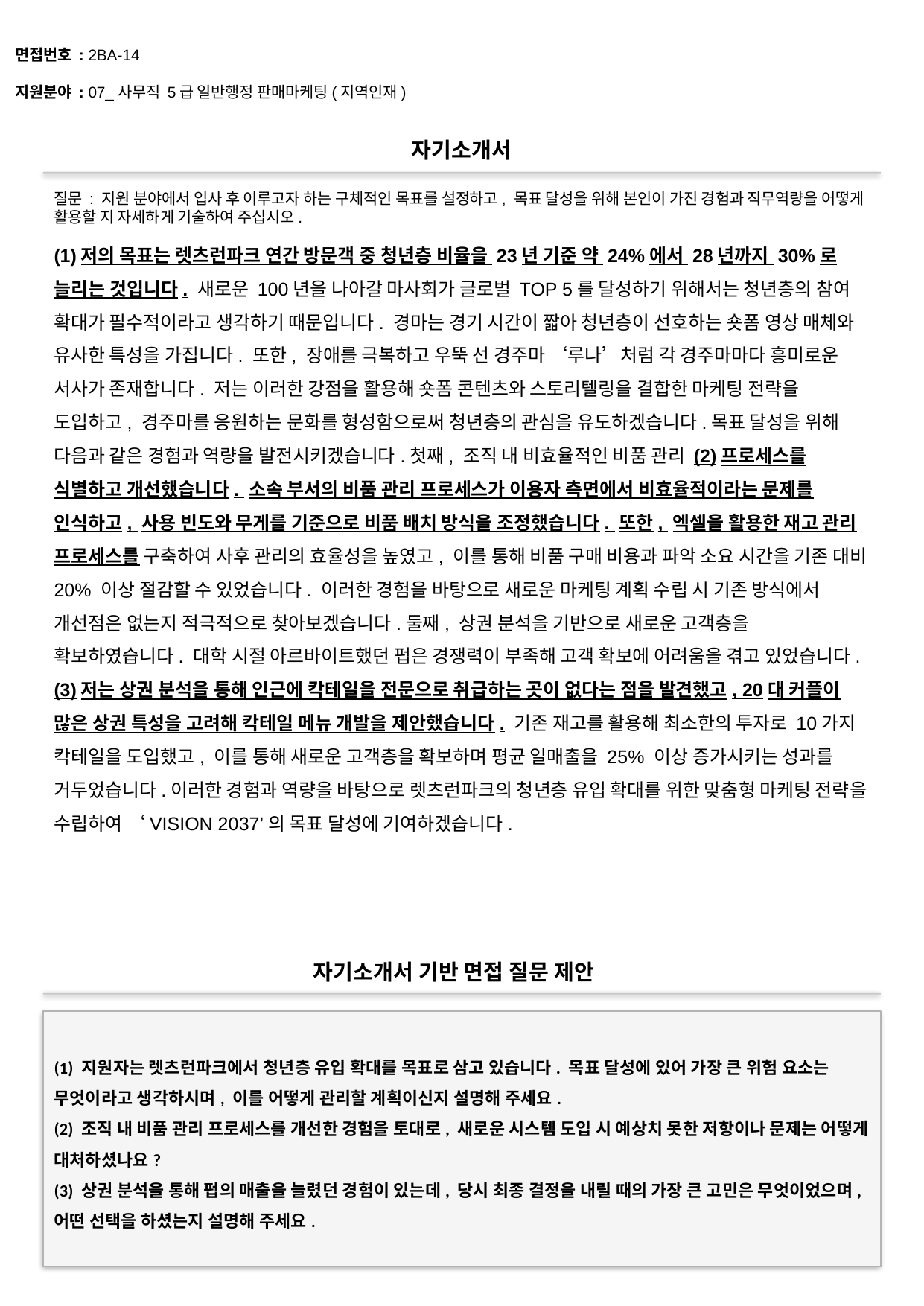

면접번호 : 2BA-14

지원분야 : 07_사무직 5급 일반행정 판매마케팅(지역인재)
#

자기소개서

질문 : 지원 분야에서 입사 후 이루고자 하는 구체적인 목표를 설정하고, 목표 달성을 위해 본인이 가진 경험과 직무역량을 어떻게 활용할 지 자세하게 기술하여 주십시오.

(1)저의 목표는 렛츠런파크 연간 방문객 중 청년층 비율을 23년 기준 약 24%에서 28년까지 30%로 늘리는 것입니다. 새로운 100년을 나아갈 마사회가 글로벌 TOP 5를 달성하기 위해서는 청년층의 참여 확대가 필수적이라고 생각하기 때문입니다. 경마는 경기 시간이 짧아 청년층이 선호하는 숏폼 영상 매체와 유사한 특성을 가집니다. 또한, 장애를 극복하고 우뚝 선 경주마 ‘루나’처럼 각 경주마마다 흥미로운 서사가 존재합니다. 저는 이러한 강점을 활용해 숏폼 콘텐츠와 스토리텔링을 결합한 마케팅 전략을 도입하고, 경주마를 응원하는 문화를 형성함으로써 청년층의 관심을 유도하겠습니다.목표 달성을 위해 다음과 같은 경험과 역량을 발전시키겠습니다.첫째, 조직 내 비효율적인 비품 관리 (2)프로세스를 식별하고 개선했습니다. 소속 부서의 비품 관리 프로세스가 이용자 측면에서 비효율적이라는 문제를 인식하고, 사용 빈도와 무게를 기준으로 비품 배치 방식을 조정했습니다. 또한, 엑셀을 활용한 재고 관리 프로세스를 구축하여 사후 관리의 효율성을 높였고, 이를 통해 비품 구매 비용과 파악 소요 시간을 기존 대비 20% 이상 절감할 수 있었습니다. 이러한 경험을 바탕으로 새로운 마케팅 계획 수립 시 기존 방식에서 개선점은 없는지 적극적으로 찾아보겠습니다.둘째, 상권 분석을 기반으로 새로운 고객층을 확보하였습니다. 대학 시절 아르바이트했던 펍은 경쟁력이 부족해 고객 확보에 어려움을 겪고 있었습니다. (3)저는 상권 분석을 통해 인근에 칵테일을 전문으로 취급하는 곳이 없다는 점을 발견했고, 20대 커플이 많은 상권 특성을 고려해 칵테일 메뉴 개발을 제안했습니다. 기존 재고를 활용해 최소한의 투자로 10가지 칵테일을 도입했고, 이를 통해 새로운 고객층을 확보하며 평균 일매출을 25% 이상 증가시키는 성과를 거두었습니다.이러한 경험과 역량을 바탕으로 렛츠런파크의 청년층 유입 확대를 위한 맞춤형 마케팅 전략을 수립하여 ‘VISION 2037’의 목표 달성에 기여하겠습니다.

자기소개서 기반 면접 질문 제안

(1) 지원자는 렛츠런파크에서 청년층 유입 확대를 목표로 삼고 있습니다. 목표 달성에 있어 가장 큰 위험 요소는 무엇이라고 생각하시며, 이를 어떻게 관리할 계획이신지 설명해 주세요.
(2) 조직 내 비품 관리 프로세스를 개선한 경험을 토대로, 새로운 시스템 도입 시 예상치 못한 저항이나 문제는 어떻게 대처하셨나요?
(3) 상권 분석을 통해 펍의 매출을 늘렸던 경험이 있는데, 당시 최종 결정을 내릴 때의 가장 큰 고민은 무엇이었으며, 어떤 선택을 하셨는지 설명해 주세요.